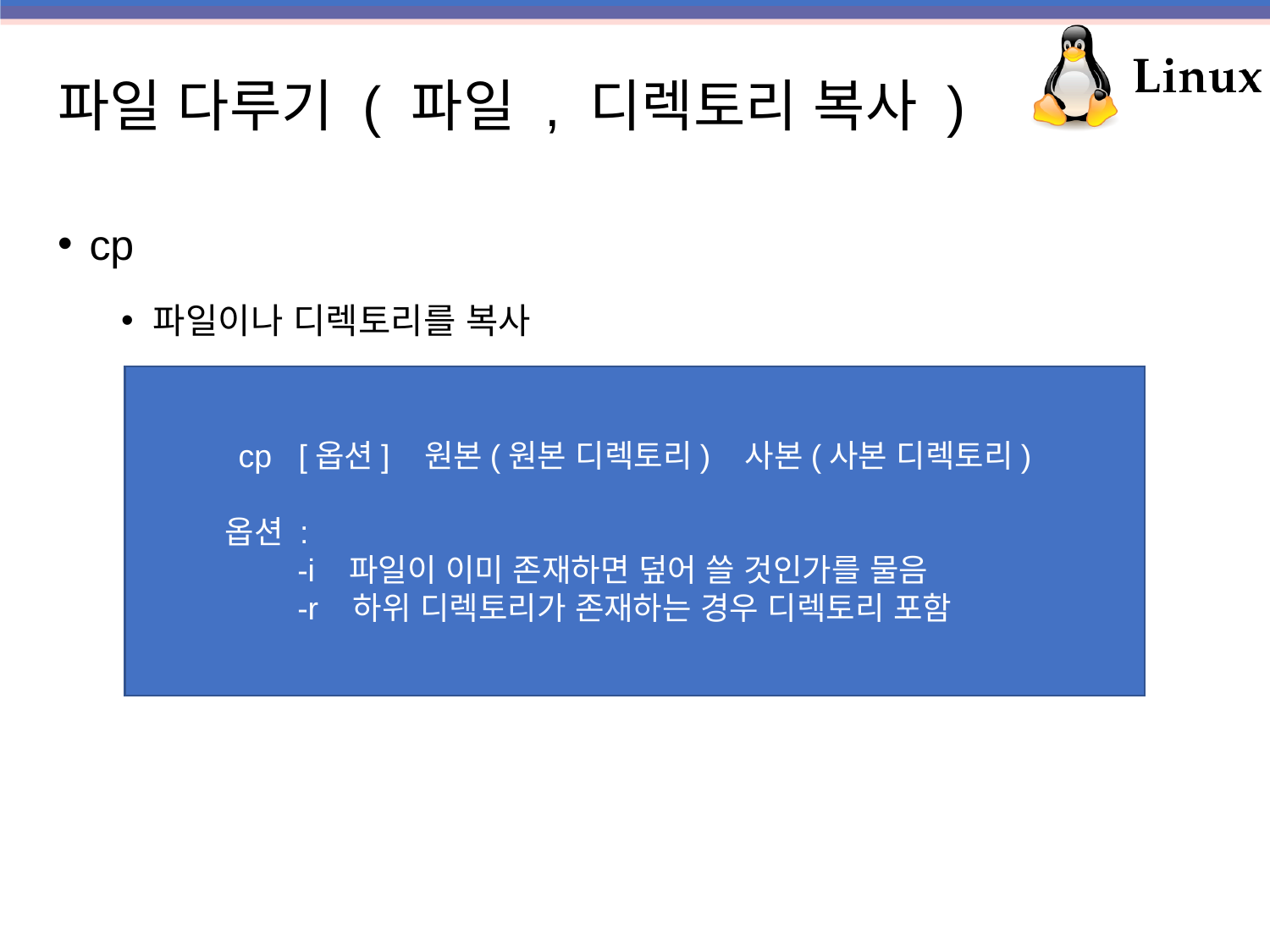

# 파일 다루기 ( 파일 , 디렉토리 복사 )
cp
파일이나 디렉토리를 복사

cp   [옵션]   원본(원본 디렉토리)   사본(사본 디렉토리)

         옵션 :
                  -i   파일이 이미 존재하면 덮어 쓸 것인가를 물음
                  -r   하위 디렉토리가 존재하는 경우 디렉토리 포함